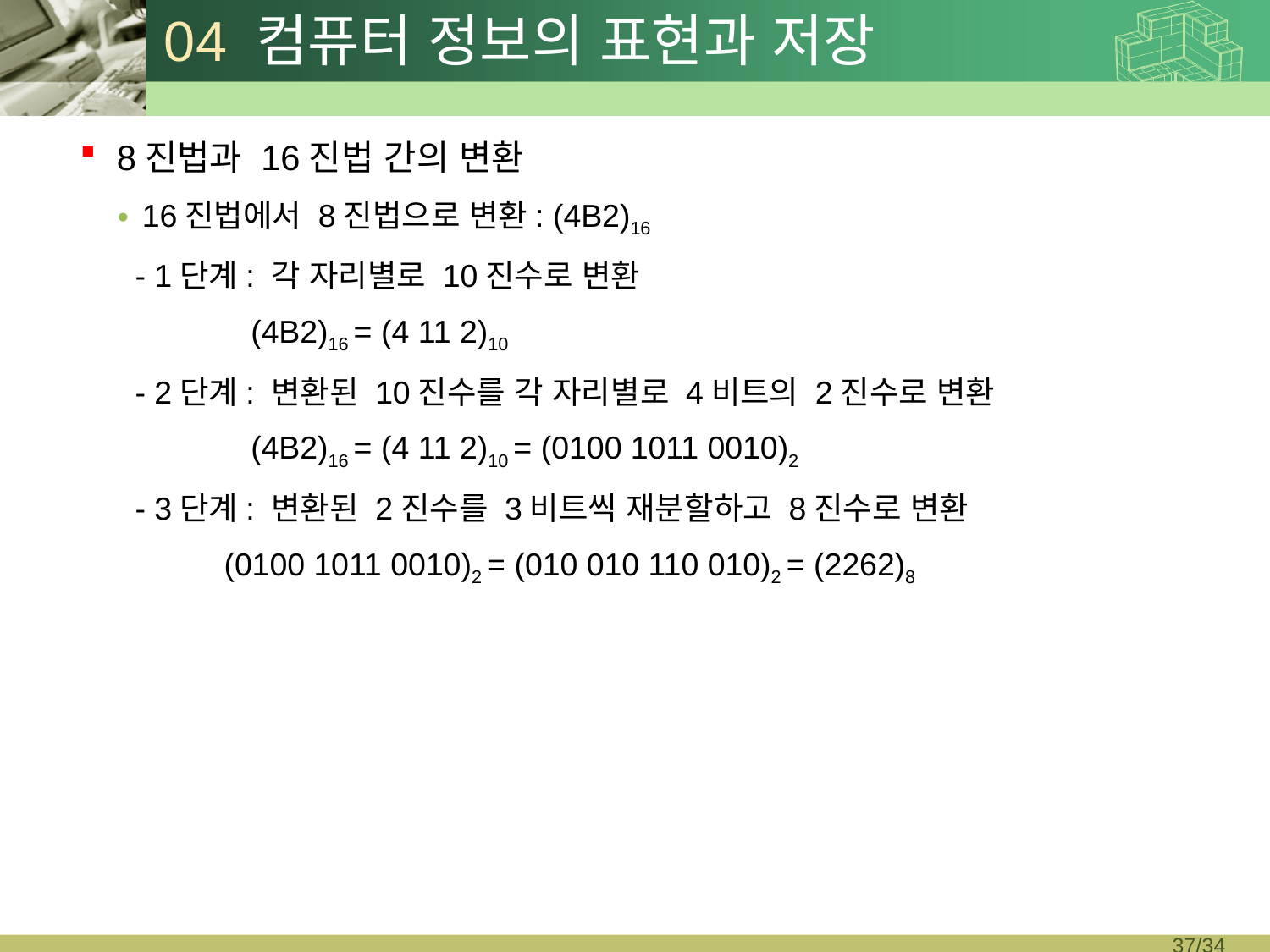

# 04 컴퓨터 정보의 표현과 저장
8진법과 16진법 간의 변환
16진법에서 8진법으로 변환: (4B2)16
  - 1단계: 각 자리별로 10진수로 변환
               (4B2)16 = (4 11 2)10
  - 2단계: 변환된 10진수를 각 자리별로 4비트의 2진수로 변환
               (4B2)16 = (4 11 2)10 = (0100 1011 0010)2
  - 3단계: 변환된 2진수를 3비트씩 재분할하고 8진수로 변환
            (0100 1011 0010)2 = (010 010 110 010)2 = (2262)8